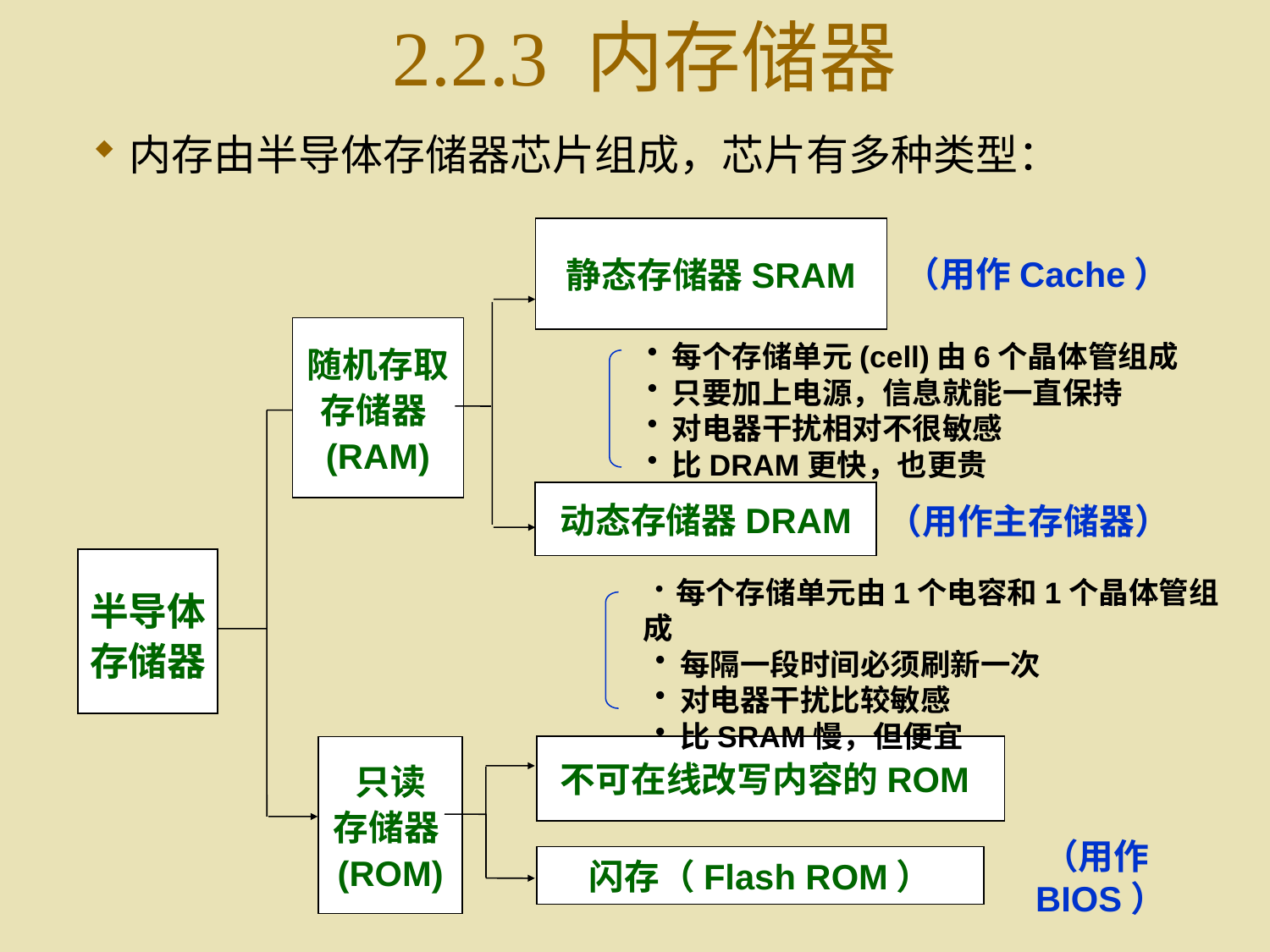

2.2.3 内存储器
内存由半导体存储器芯片组成，芯片有多种类型：
静态存储器SRAM
（用作Cache）

随机存取存储器(RAM)
 每个存储单元(cell)由6个晶体管组成
 只要加上电源，信息就能一直保持
 对电器干扰相对不很敏感
 比DRAM更快，也更贵

动态存储器DRAM
 （用作主存储器）
半导体存储器
 每个存储单元由1个电容和1个晶体管组成
 每隔一段时间必须刷新一次
 对电器干扰比较敏感
 比SRAM慢，但便宜

 不可在线改写内容的ROM
只读
存储器(ROM)

（用作BIOS）
闪存（Flash ROM）